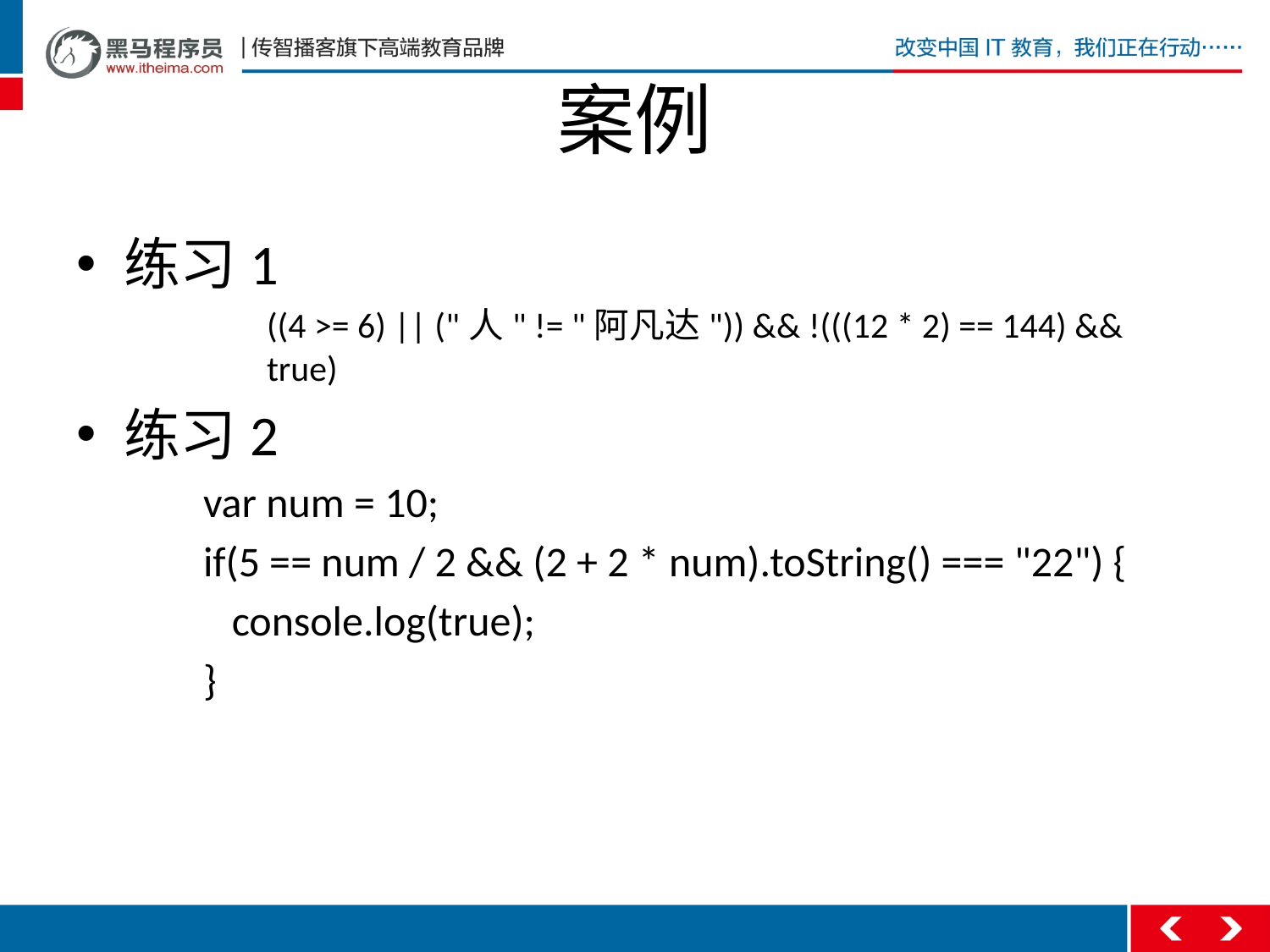

# 案例
练习1
((4 >= 6) || ("人" != "阿凡达")) && !(((12 * 2) == 144) && true)
练习2
var num = 10;
if(5 == num / 2 && (2 + 2 * num).toString() === "22") {
   console.log(true);
}